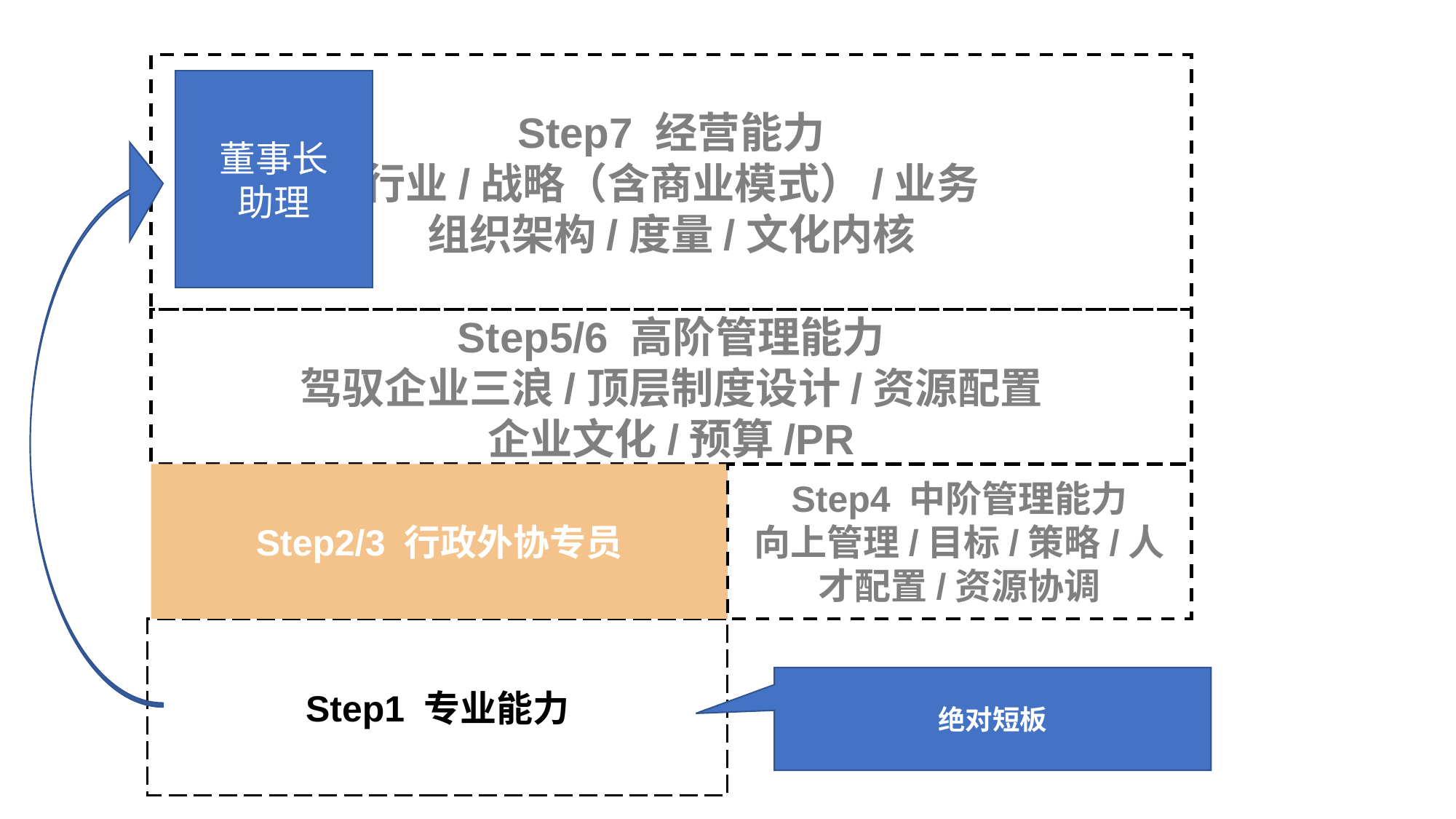

Step7 经营能力
行业/战略（含商业模式）/业务
组织架构/度量/文化内核
董事长
助理

Step5/6 高阶管理能力
驾驭企业三浪/顶层制度设计/资源配置
企业文化/预算/PR
Step2/3 行政外协专员
Step4 中阶管理能力
向上管理/目标/策略/人才配置/资源协调
Step1 专业能力
绝对短板